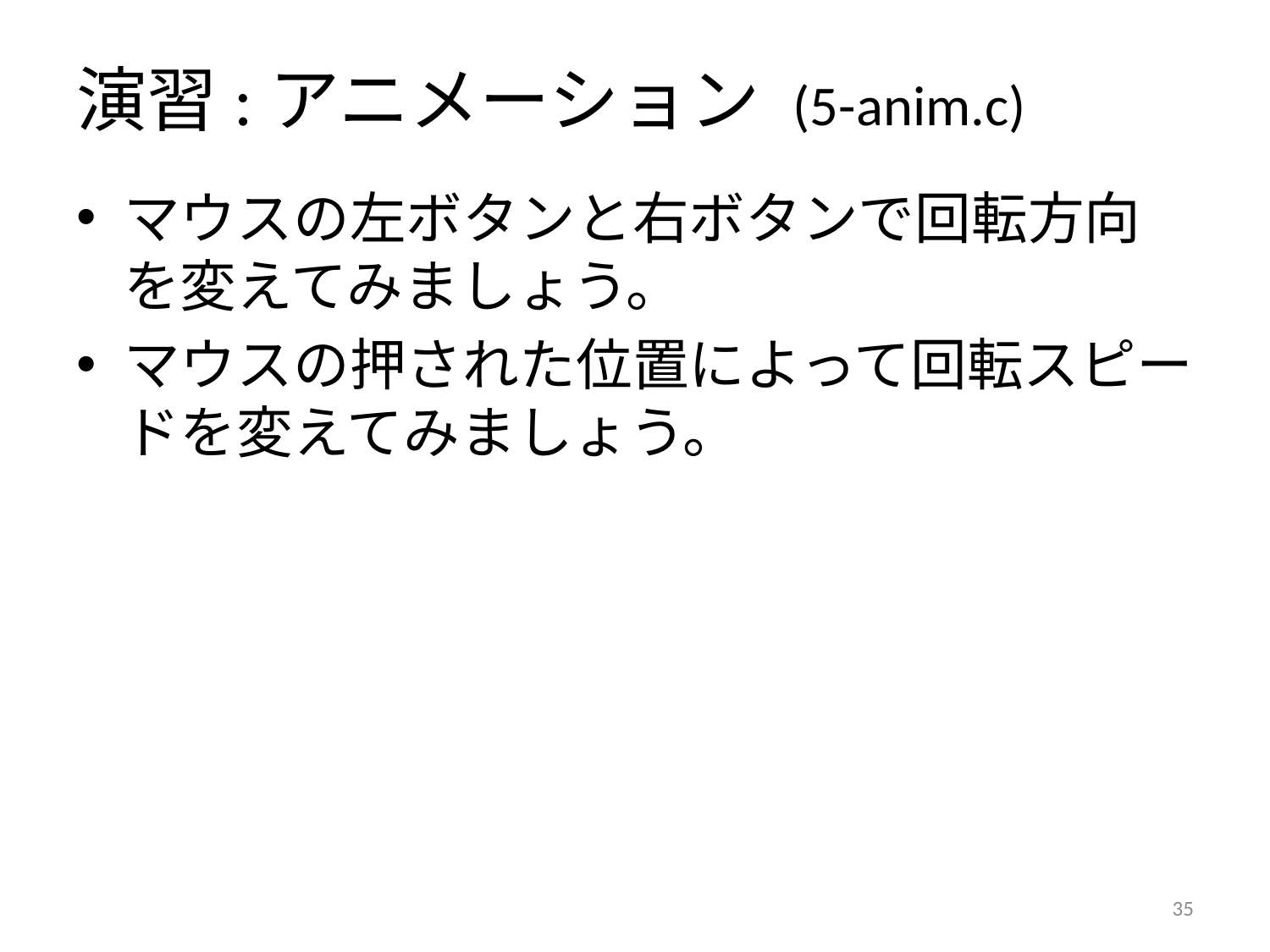

# 演習:アニメーション (5-anim.c)
マウスの左ボタンと右ボタンで回転方向を変えてみましょう。
マウスの押された位置によって回転スピードを変えてみましょう。
35